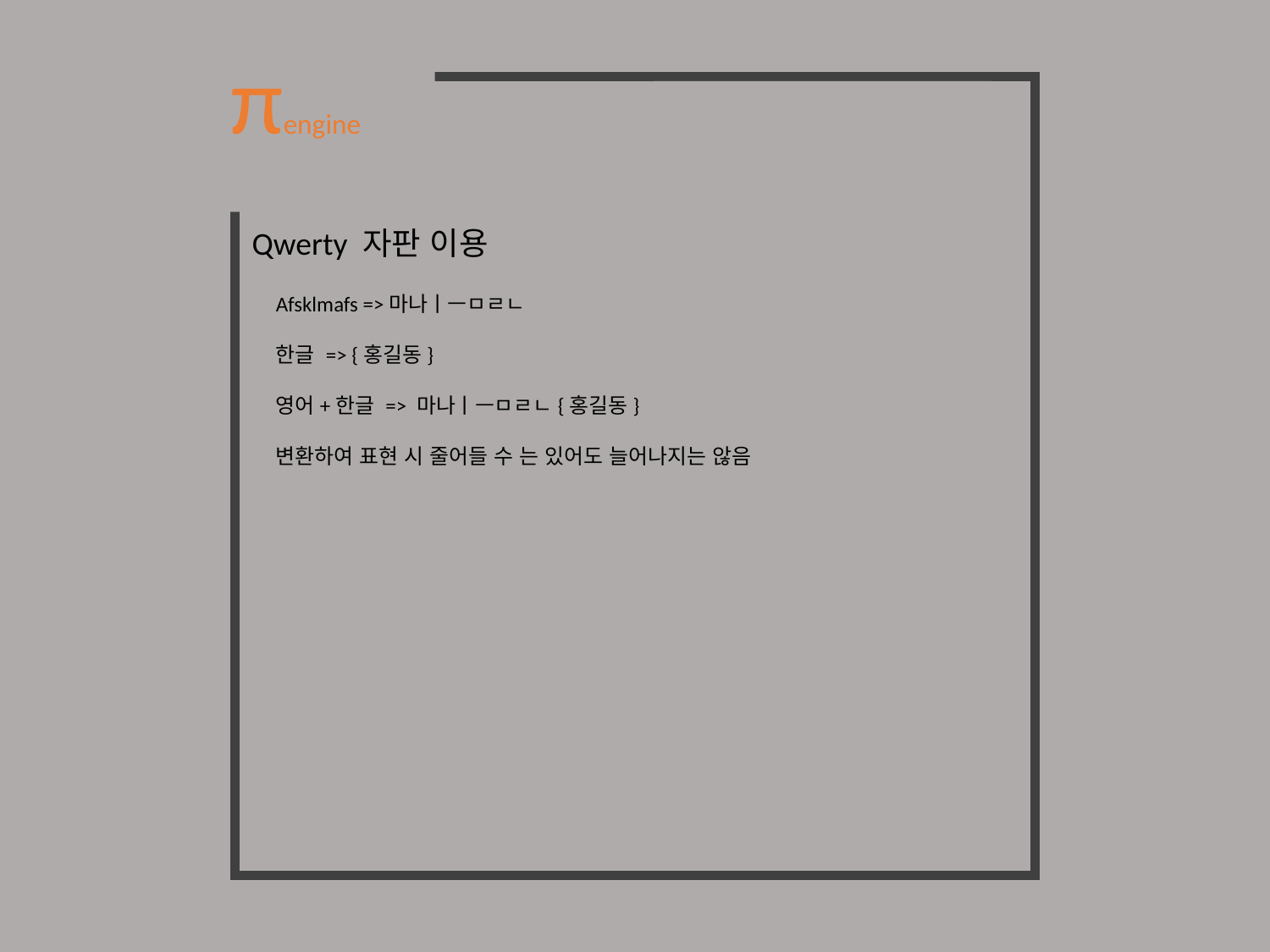

πengine

Qwerty 자판 이용
Afsklmafs =>마나ㅣㅡㅁㄹㄴ

한글 => {홍길동}

영어+한글 => 마나ㅣㅡㅁㄹㄴ{홍길동}

변환하여 표현 시 줄어들 수 는 있어도 늘어나지는 않음